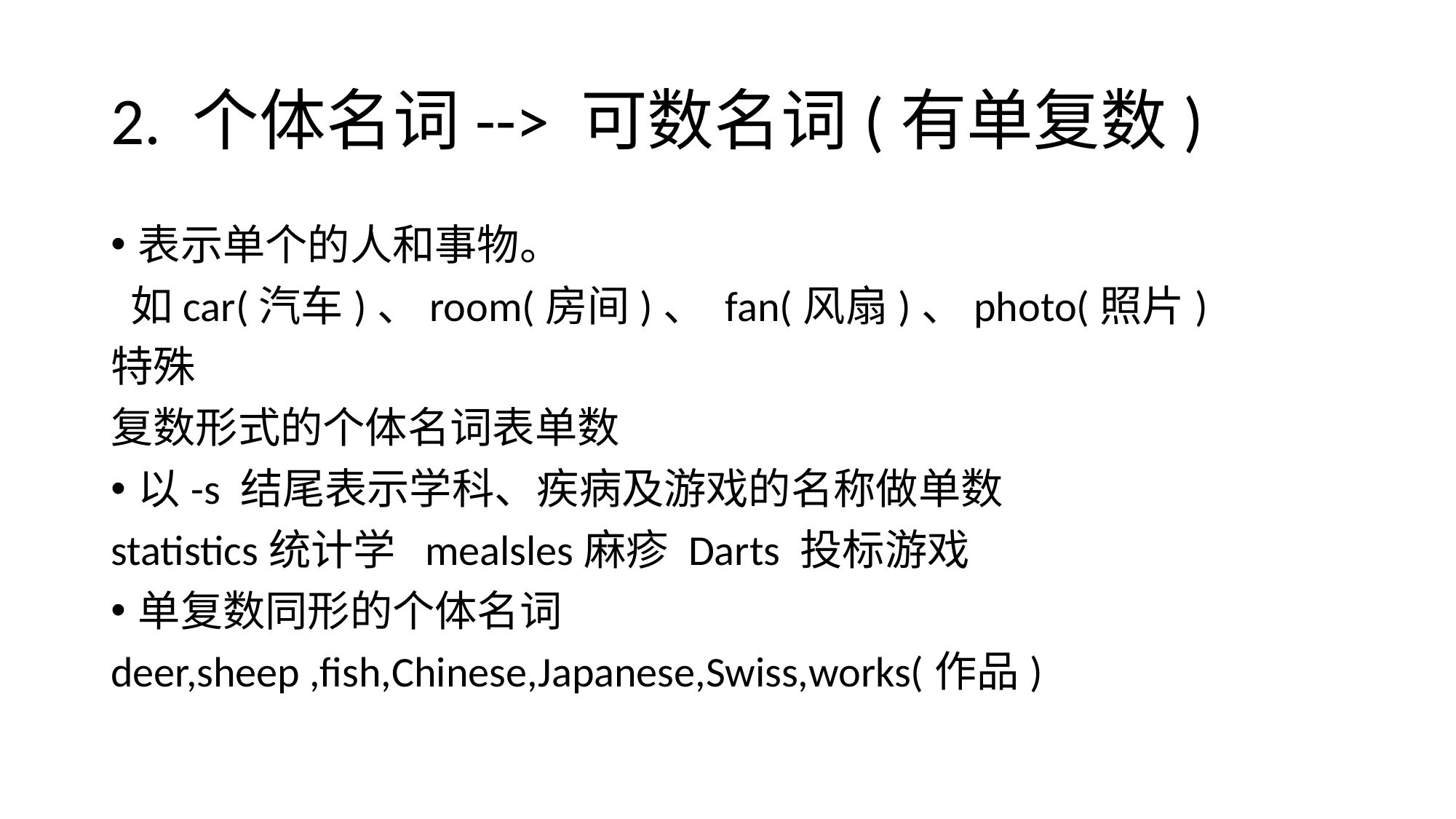

# 2. 个体名词--> 可数名词(有单复数)
表示单个的人和事物。
 如car(汽车)、room(房间)、 fan(风扇)、photo(照片)
特殊
复数形式的个体名词表单数
以-s 结尾表示学科、疾病及游戏的名称做单数
statistics统计学  mealsles麻疹 Darts 投标游戏
单复数同形的个体名词
deer,sheep ,fish,Chinese,Japanese,Swiss,works(作品)